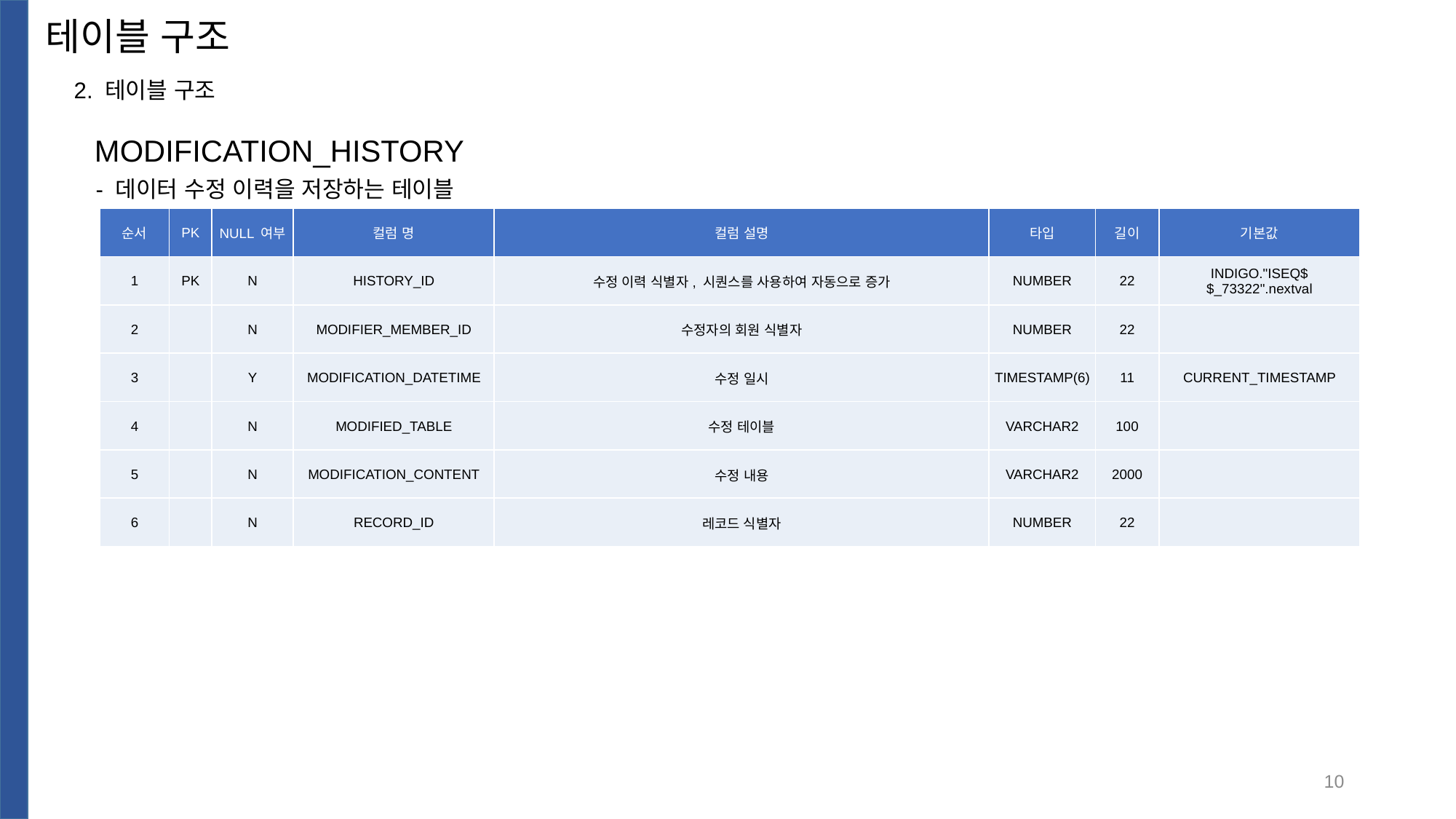

# 테이블 구조
2. 테이블 구조
MODIFICATION_HISTORY
- 데이터 수정 이력을 저장하는 테이블
| 순서 | PK | NULL 여부 | 컬럼 명 | 컬럼 설명 | 타입 | 길이 | 기본값 |
| --- | --- | --- | --- | --- | --- | --- | --- |
| 1 | PK | N | HISTORY\_ID | 수정 이력 식별자, 시퀀스를 사용하여 자동으로 증가 | NUMBER | 22 | INDIGO."ISEQ$$\_73322".nextval |
| 2 |  | N | MODIFIER\_MEMBER\_ID | 수정자의 회원 식별자 | NUMBER | 22 |  |
| 3 |  | Y | MODIFICATION\_DATETIME | 수정 일시 | TIMESTAMP(6) | 11 | CURRENT\_TIMESTAMP |
| 4 |  | N | MODIFIED\_TABLE | 수정 테이블 | VARCHAR2 | 100 |  |
| 5 |  | N | MODIFICATION\_CONTENT | 수정 내용 | VARCHAR2 | 2000 |  |
| 6 |  | N | RECORD\_ID | 레코드 식별자 | NUMBER | 22 |  |
10